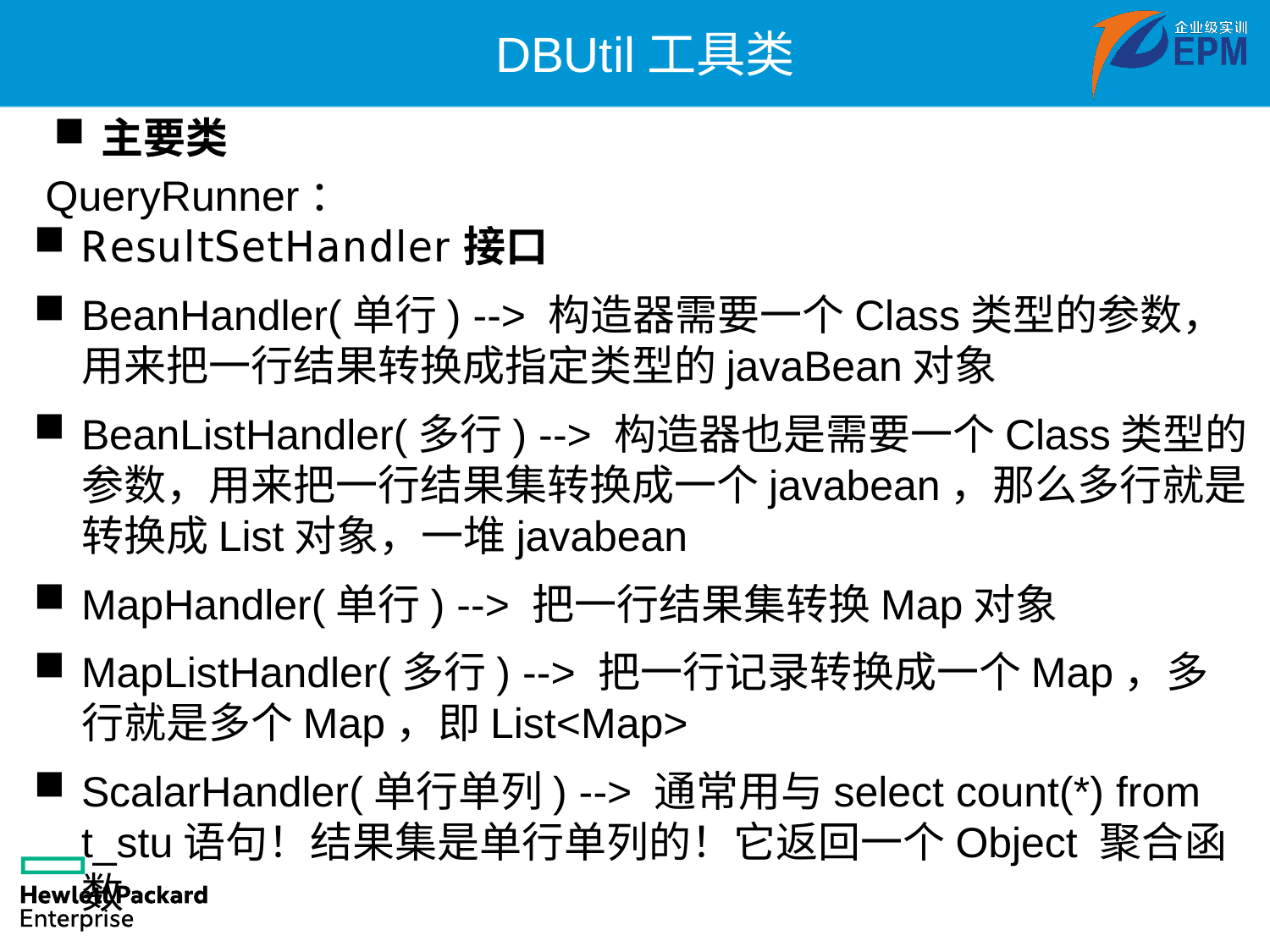

# DBUtil工具类
主要类
 QueryRunner：
ResultSetHandler接口
BeanHandler(单行) --> 构造器需要一个Class类型的参数，用来把一行结果转换成指定类型的javaBean对象
BeanListHandler(多行) --> 构造器也是需要一个Class类型的参数，用来把一行结果集转换成一个javabean，那么多行就是转换成List对象，一堆javabean
MapHandler(单行) --> 把一行结果集转换Map对象
MapListHandler(多行) --> 把一行记录转换成一个Map，多行就是多个Map，即List<Map>
ScalarHandler(单行单列) --> 通常用与select count(*) from t_stu语句！结果集是单行单列的！它返回一个Object 聚合函数